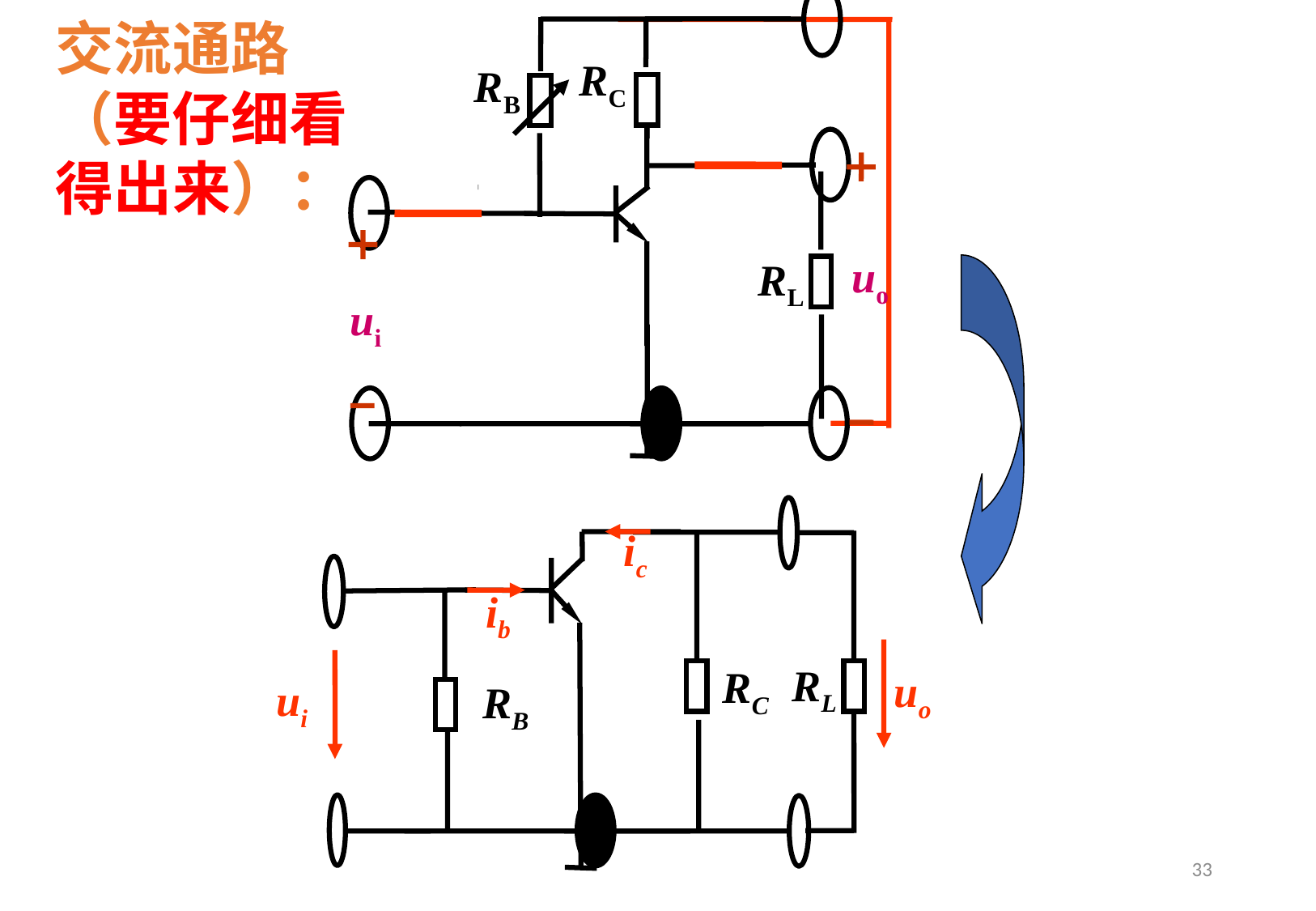

交流通路（要仔细看得出来）：

RB

RC
C2

C1

uo
RL

ui

RL
RC
uo

ui
RB

ic

ib

33